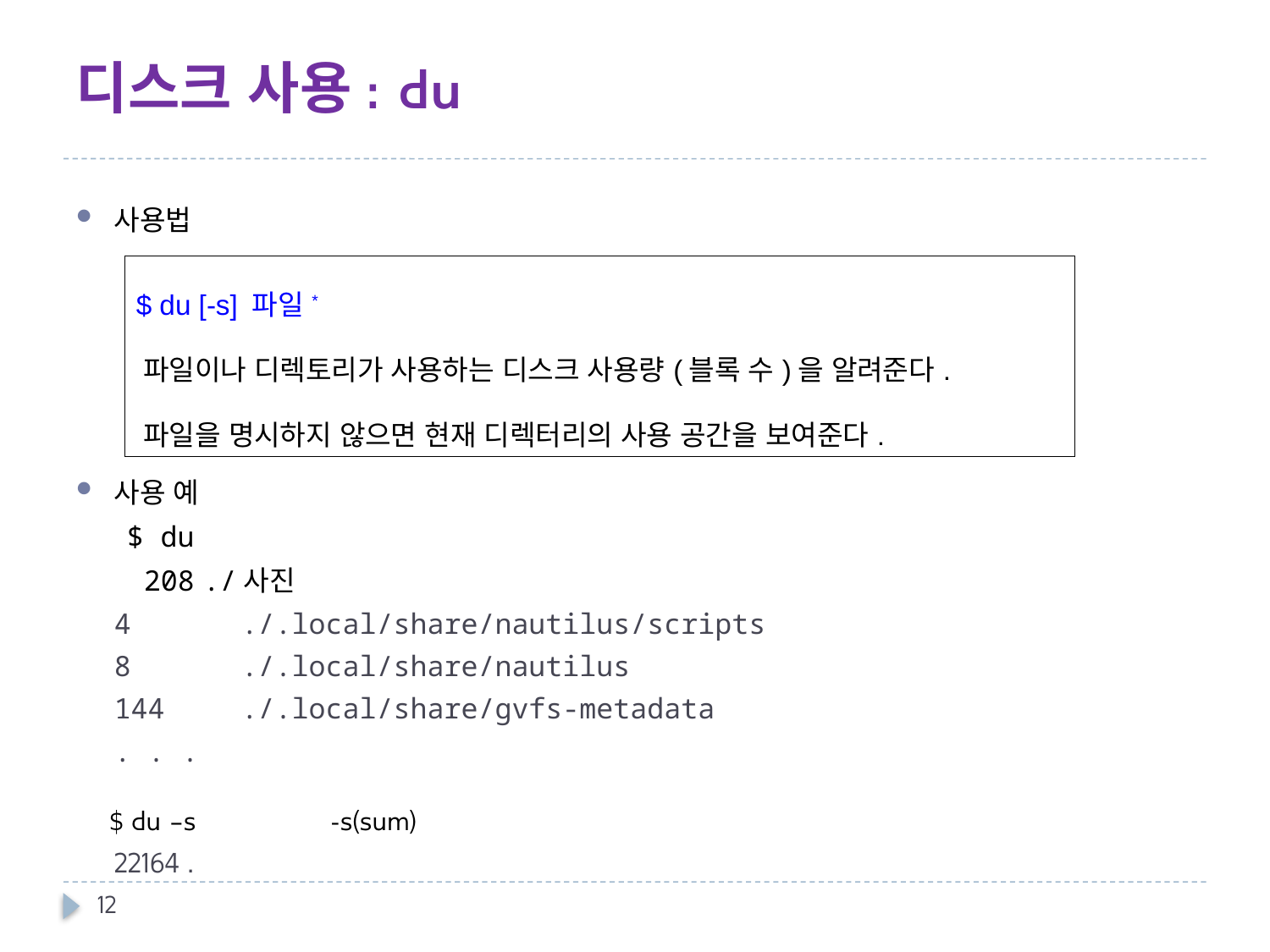

# 디스크 사용: du
사용법

사용 예
   $ du
    208	./사진
4	./.local/share/nautilus/scripts
8	./.local/share/nautilus
144	./.local/share/gvfs-metadata
. . .

    $ du –s		-s(sum)
22164 .
| $ du [-s] 파일\* 파일이나 디렉토리가 사용하는 디스크 사용량(블록 수)을 알려준다. 파일을 명시하지 않으면 현재 디렉터리의 사용 공간을 보여준다. |
| --- |
12